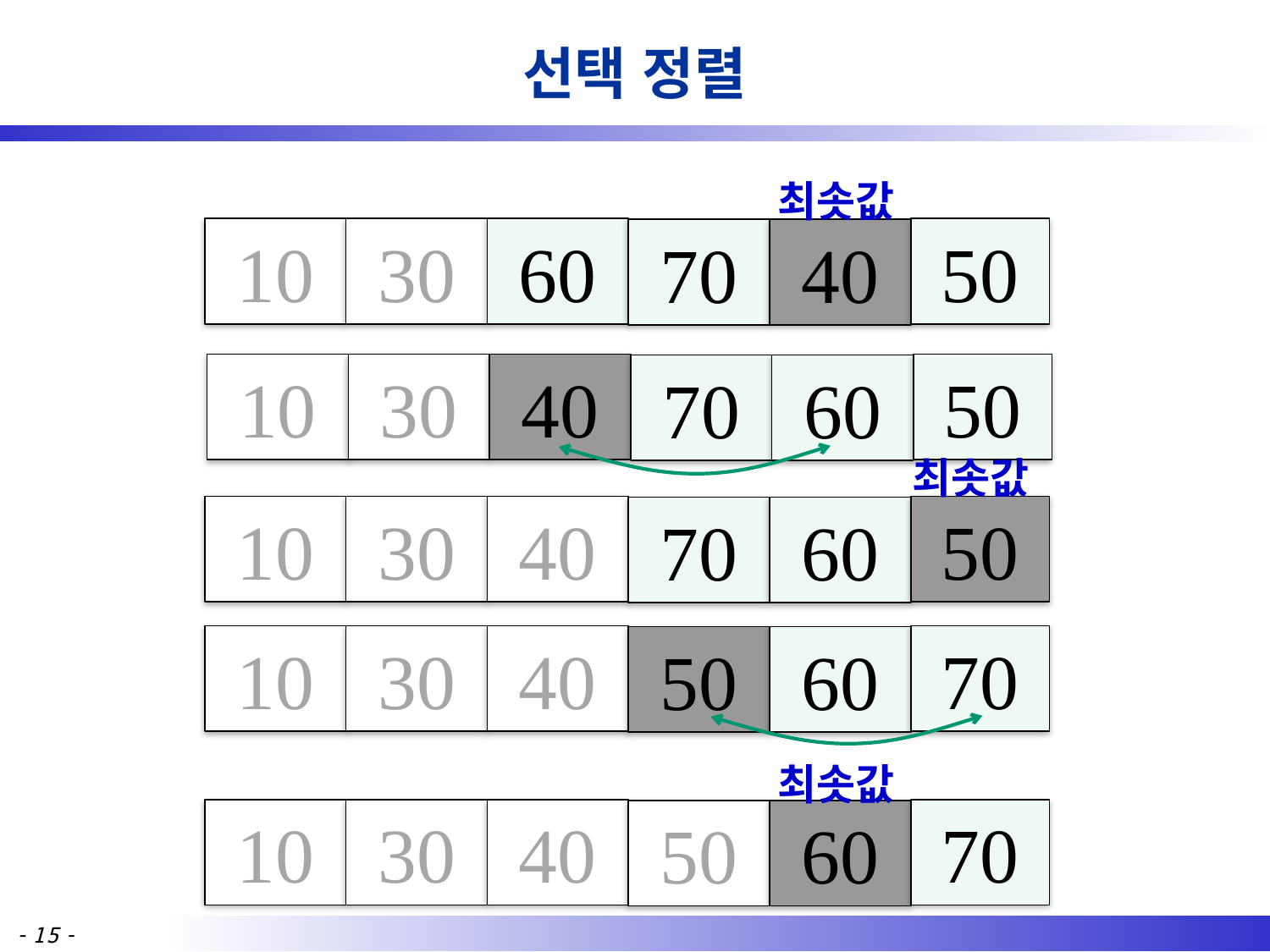

# 선택 정렬
최솟값
50
30
10
60
40
70
50
30
10
40
60
70
최솟값

50
30
10
40
60
70
70
30
10
40
60
50

최솟값
70
30
10
40
60
50
- 15 -